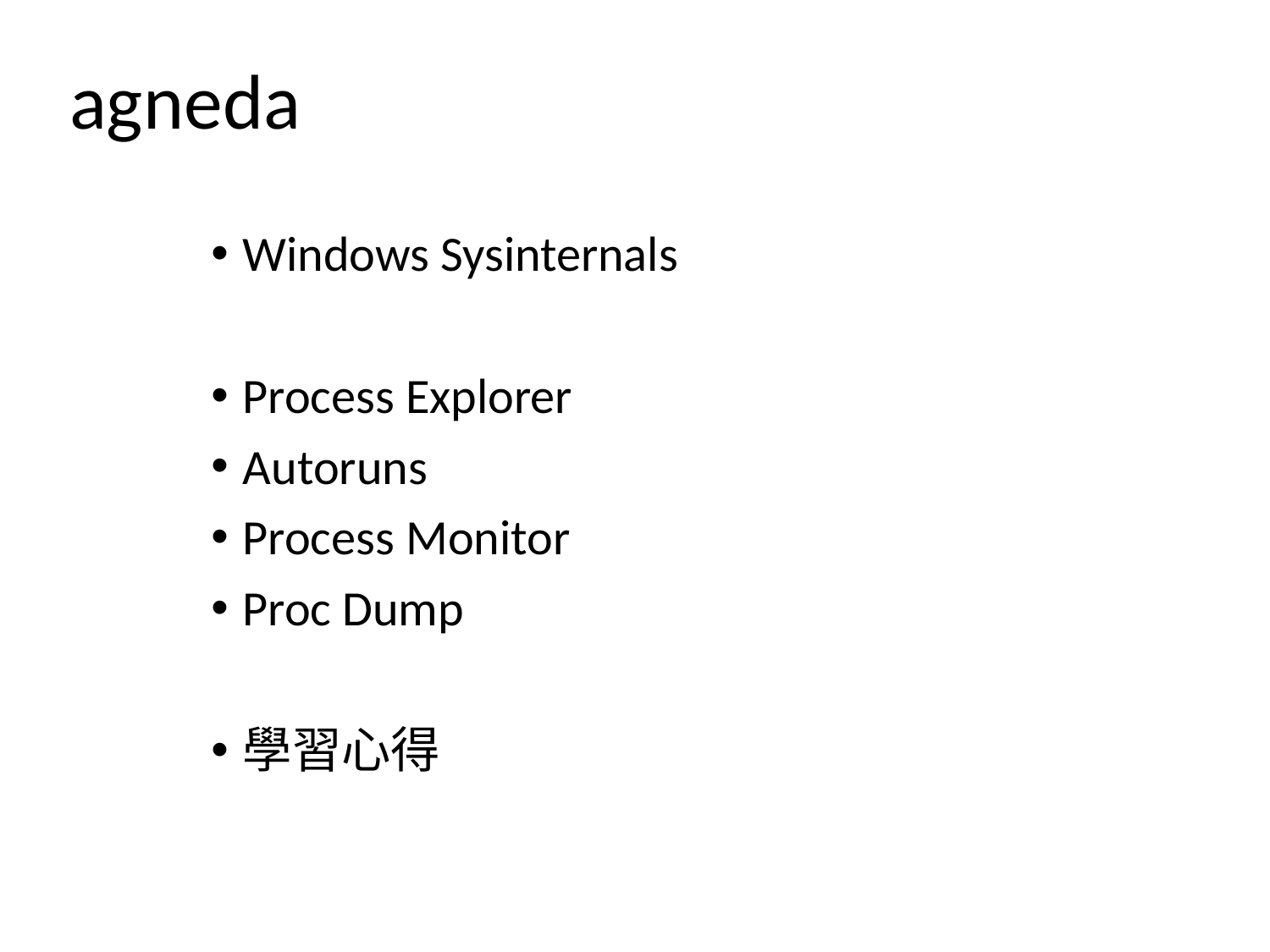

# agneda
Windows Sysinternals

Process Explorer
Autoruns
Process Monitor
Proc Dump

學習心得